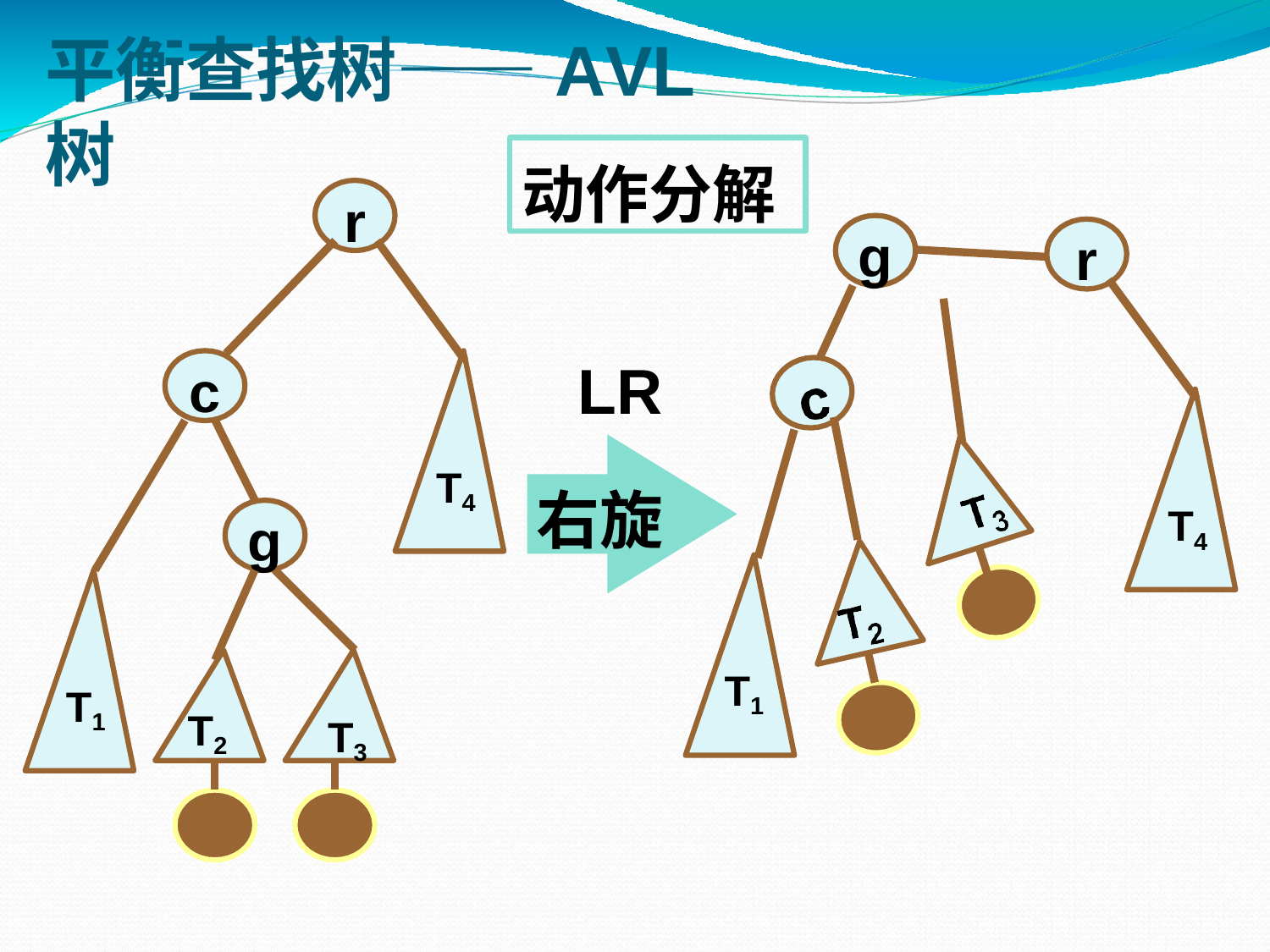

# 平衡查找树——AVL树
动作分解

r

g

r

LR

c

T4
右旋

T4

g

T1
T1

T2
T3